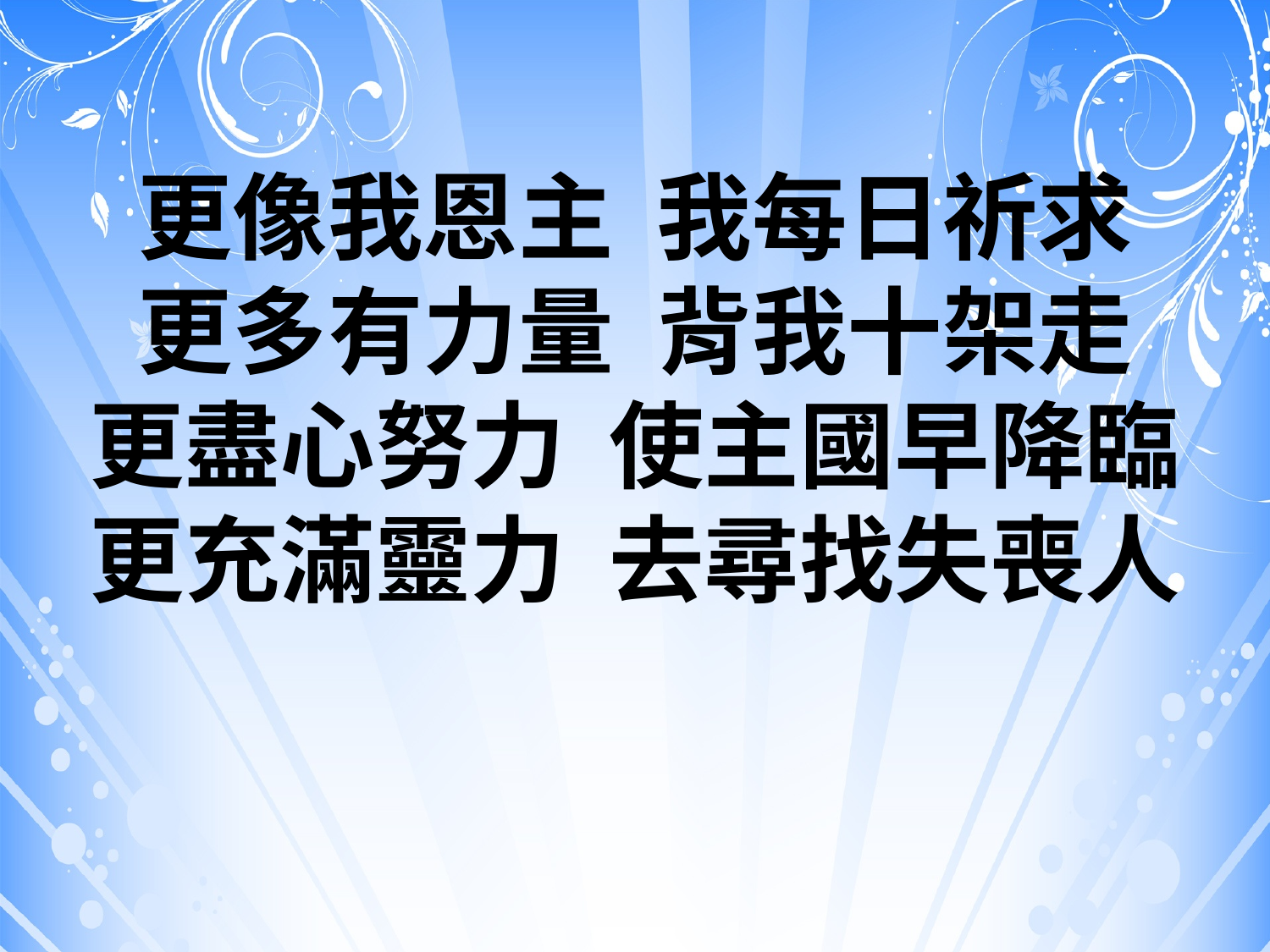

# 更像我恩主  我每日祈求 更多有力量  背我十架走 更盡心努力  使主國早降臨 更充滿靈力  去尋找失喪人